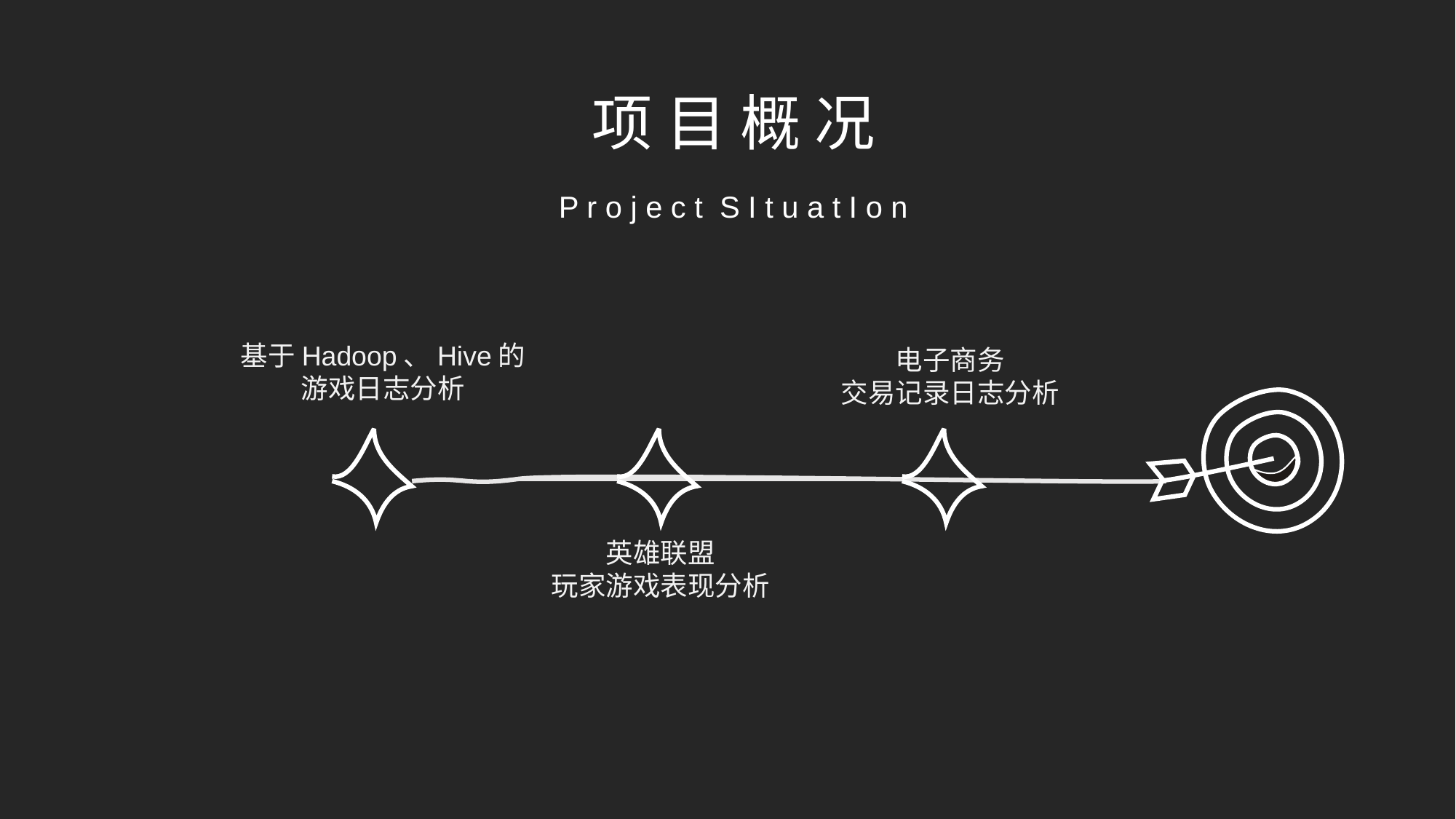

工作反思
项 目 概 况
P r o j e c t  S I t u a t I o n

基于Hadoop、Hive的
游戏日志分析
电子商务
交易记录日志分析

英雄联盟
玩家游戏表现分析